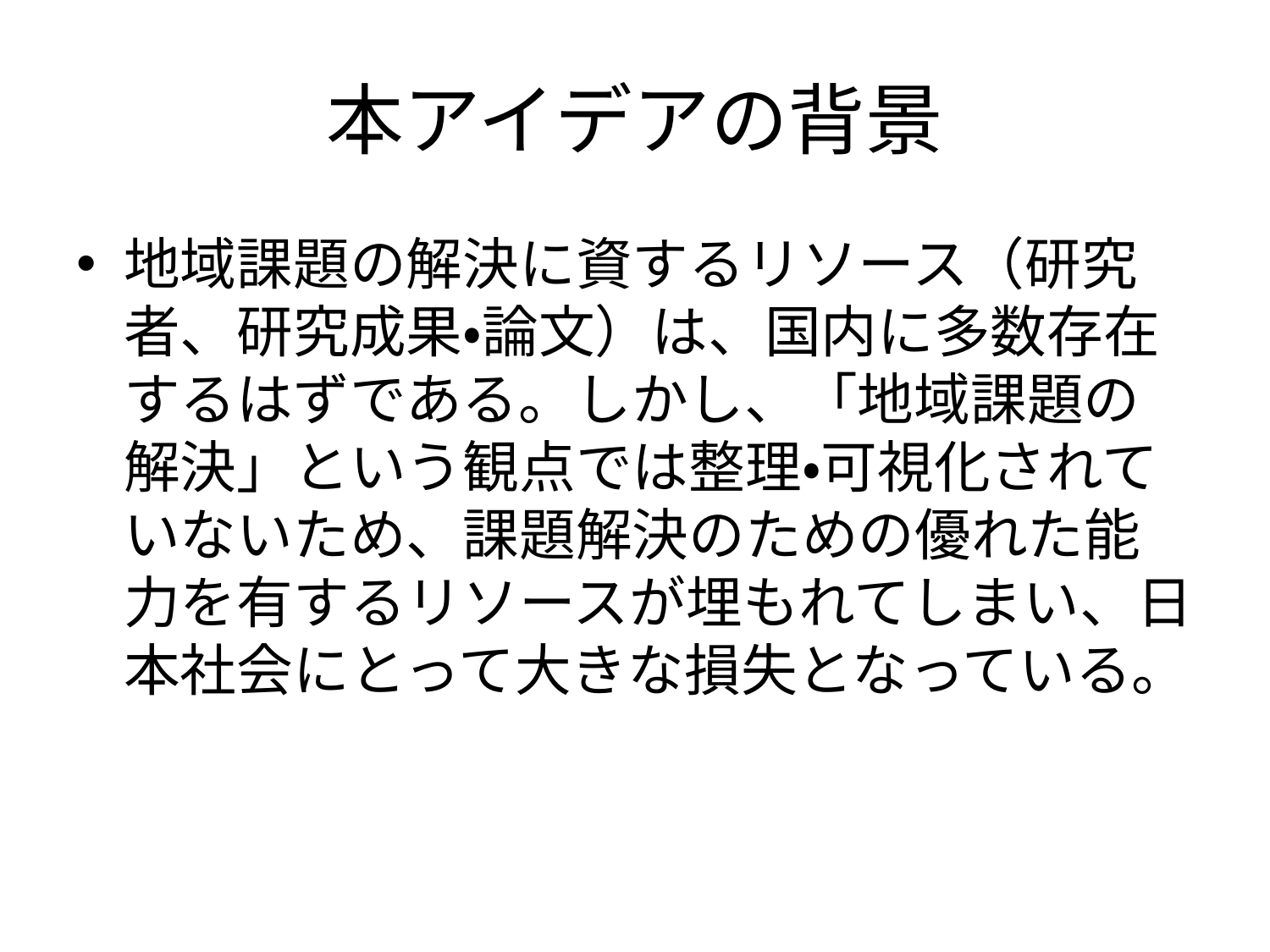

# 本アイデアの背景
地域課題の解決に資するリソース（研究者、研究成果・論文）は、国内に多数存在するはずである。しかし、「地域課題の解決」という観点では整理・可視化されていないため、課題解決のための優れた能力を有するリソースが埋もれてしまい、日本社会にとって大きな損失となっている。